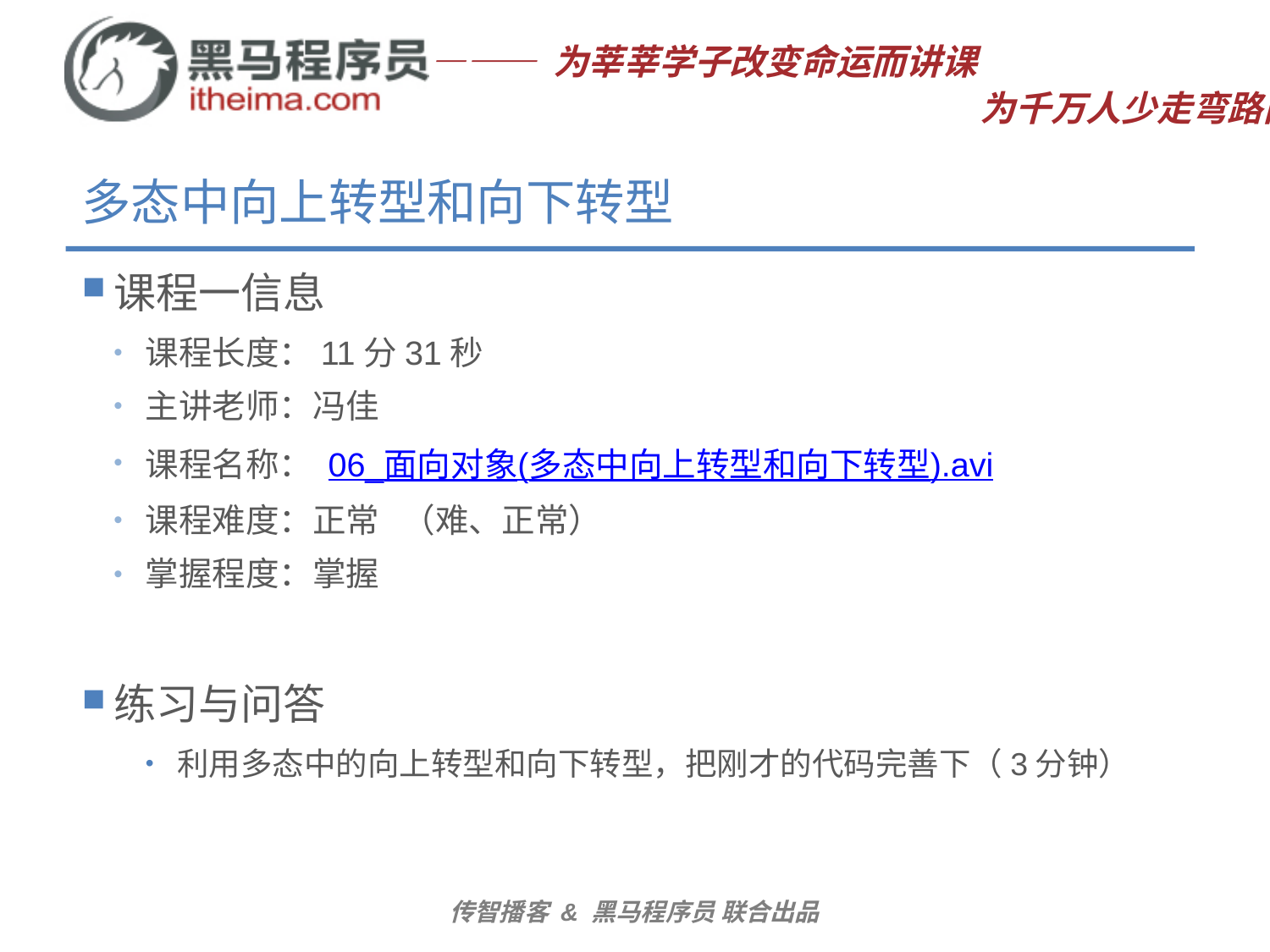

# 多态中向上转型和向下转型
课程一信息
课程长度：11分31秒
主讲老师：冯佳
课程名称： 06_面向对象(多态中向上转型和向下转型).avi
课程难度：正常   （难、正常）
掌握程度：掌握

练习与问答
利用多态中的向上转型和向下转型，把刚才的代码完善下（3分钟）